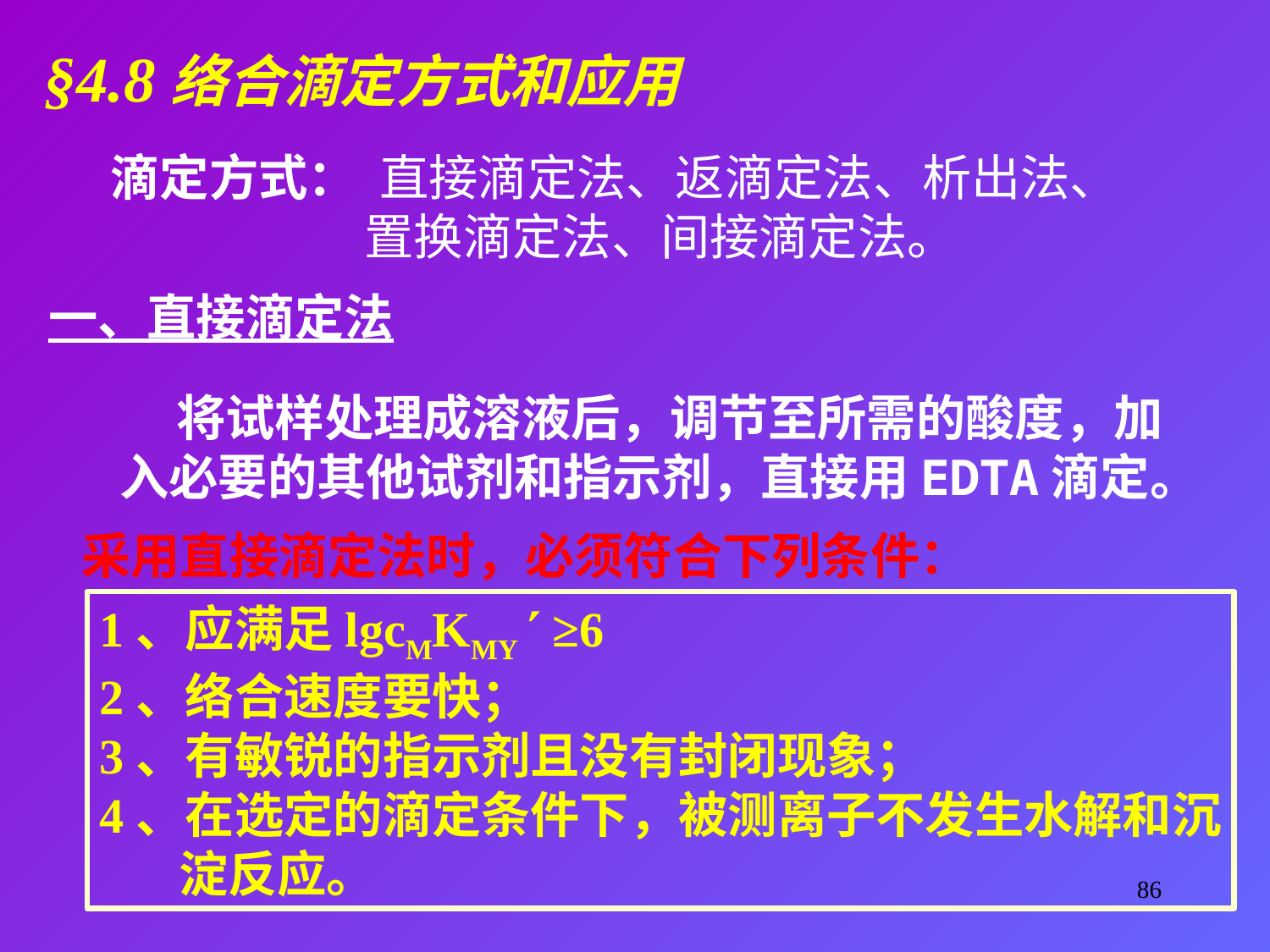

§4.8络合滴定方式和应用
滴定方式：  直接滴定法、返滴定法、析出法、
                      置换滴定法、间接滴定法。
一、直接滴定法
    将试样处理成溶液后，调节至所需的酸度，加
入必要的其他试剂和指示剂，直接用EDTA滴定。
     采用直接滴定法时，必须符合下列条件：
1、应满足lgcMKMY ′ ≥6
2、络合速度要快；
3、有敏锐的指示剂且没有封闭现象；
4、在选定的滴定条件下，被测离子不发生水解和沉
      淀反应。
86